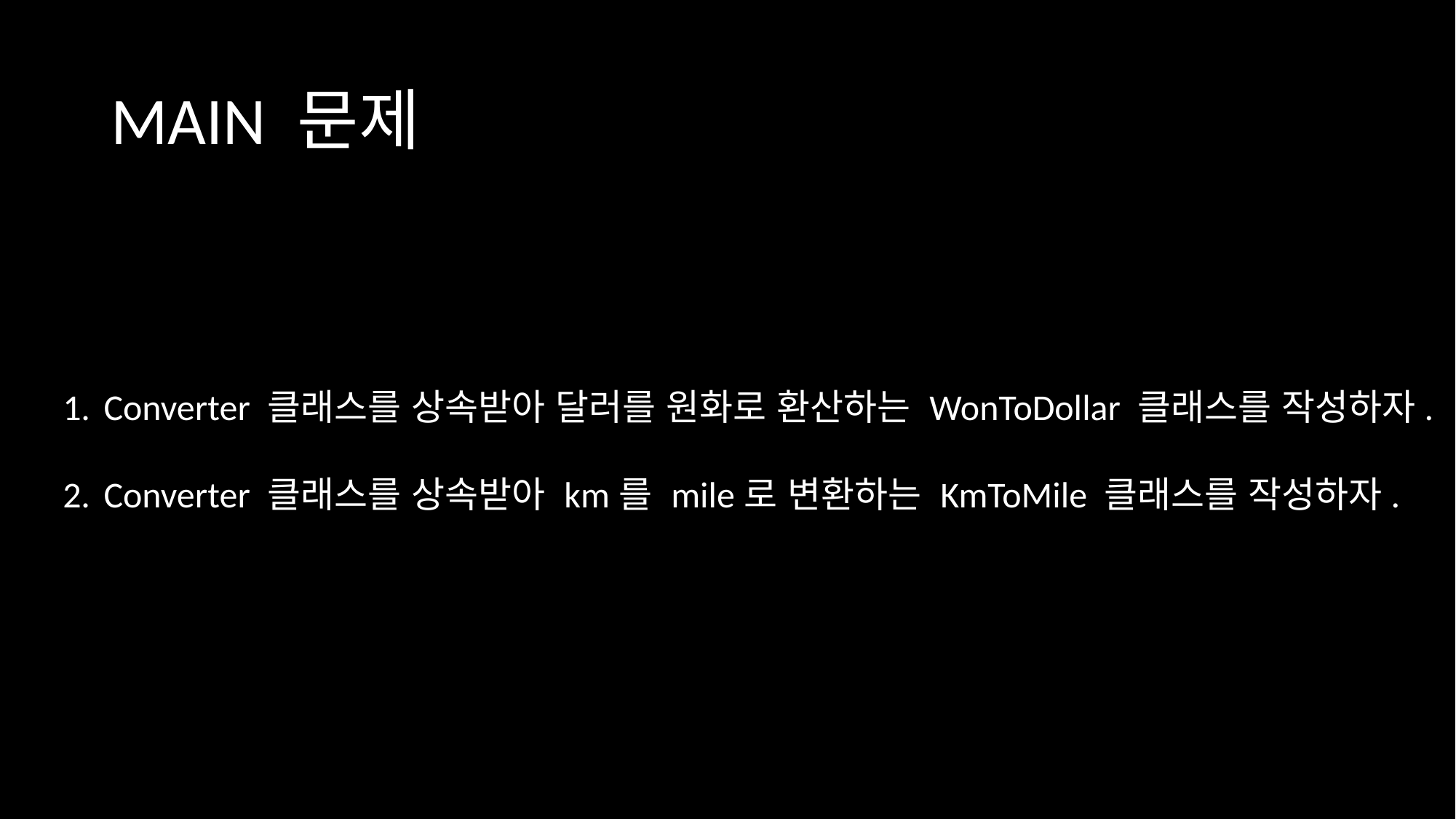

# MAIN 문제
Converter 클래스를 상속받아 달러를 원화로 환산하는 WonToDollar 클래스를 작성하자.
Converter 클래스를 상속받아 km를 mile로 변환하는 KmToMile 클래스를 작성하자.